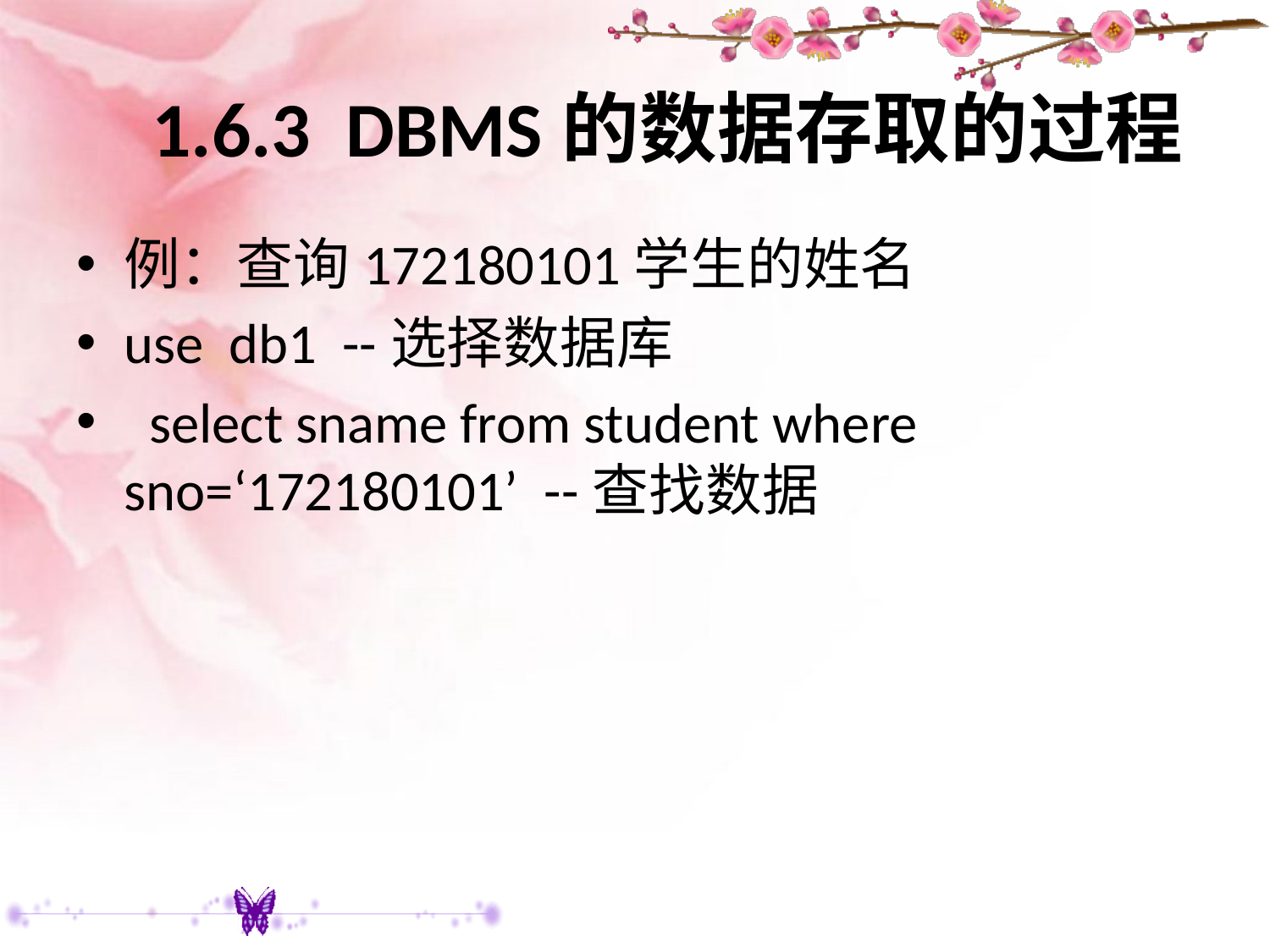

1.6.3  DBMS的数据存取的过程
例：查询172180101学生的姓名
use  db1  --选择数据库
  select sname from student where sno=‘172180101’  --查找数据